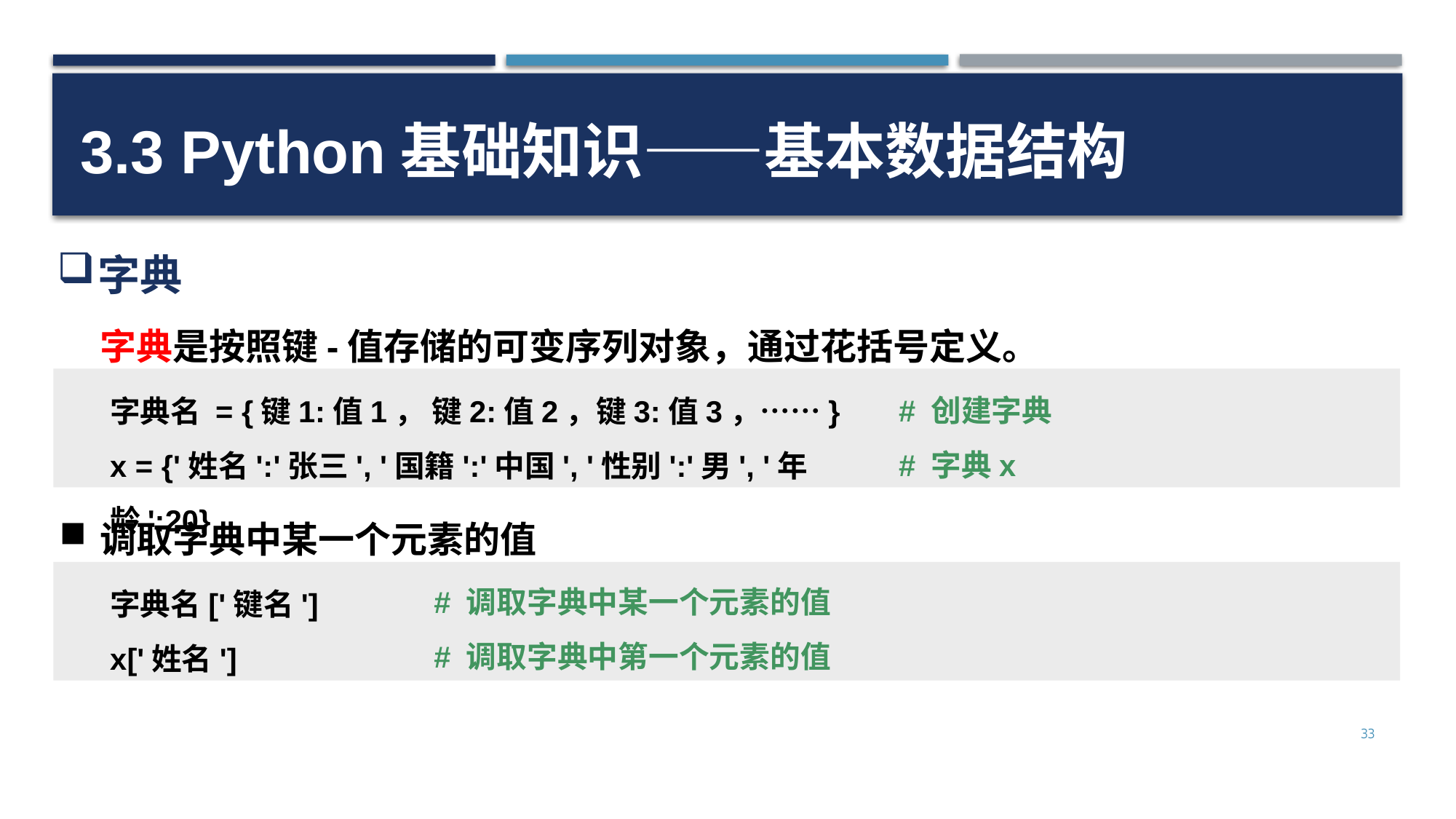

3.3 Python基础知识——基本数据结构
字典
字典是按照键-值存储的可变序列对象，通过花括号定义。
# 创建字典
# 字典x
字典名 = {键1:值1， 键2:值2，键3:值3，……}
x = {'姓名':'张三', '国籍':'中国', '性别':'男', '年龄':20}

调取字典中某一个元素的值
# 调取字典中某一个元素的值
# 调取字典中第一个元素的值
字典名['键名']
x['姓名']

33